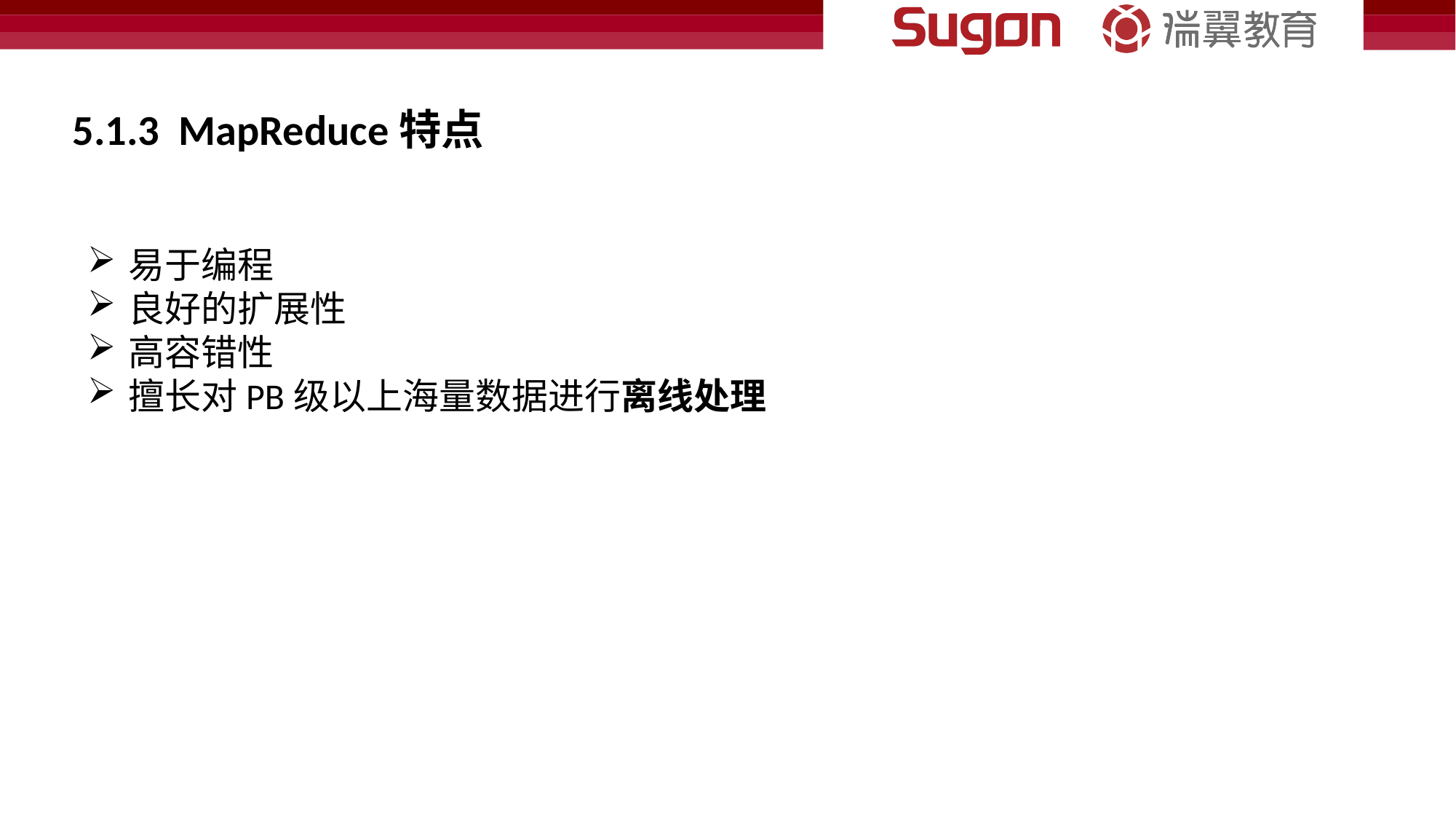

5.1.3  MapReduce特点
易于编程
良好的扩展性
高容错性
擅长对PB级以上海量数据进行离线处理